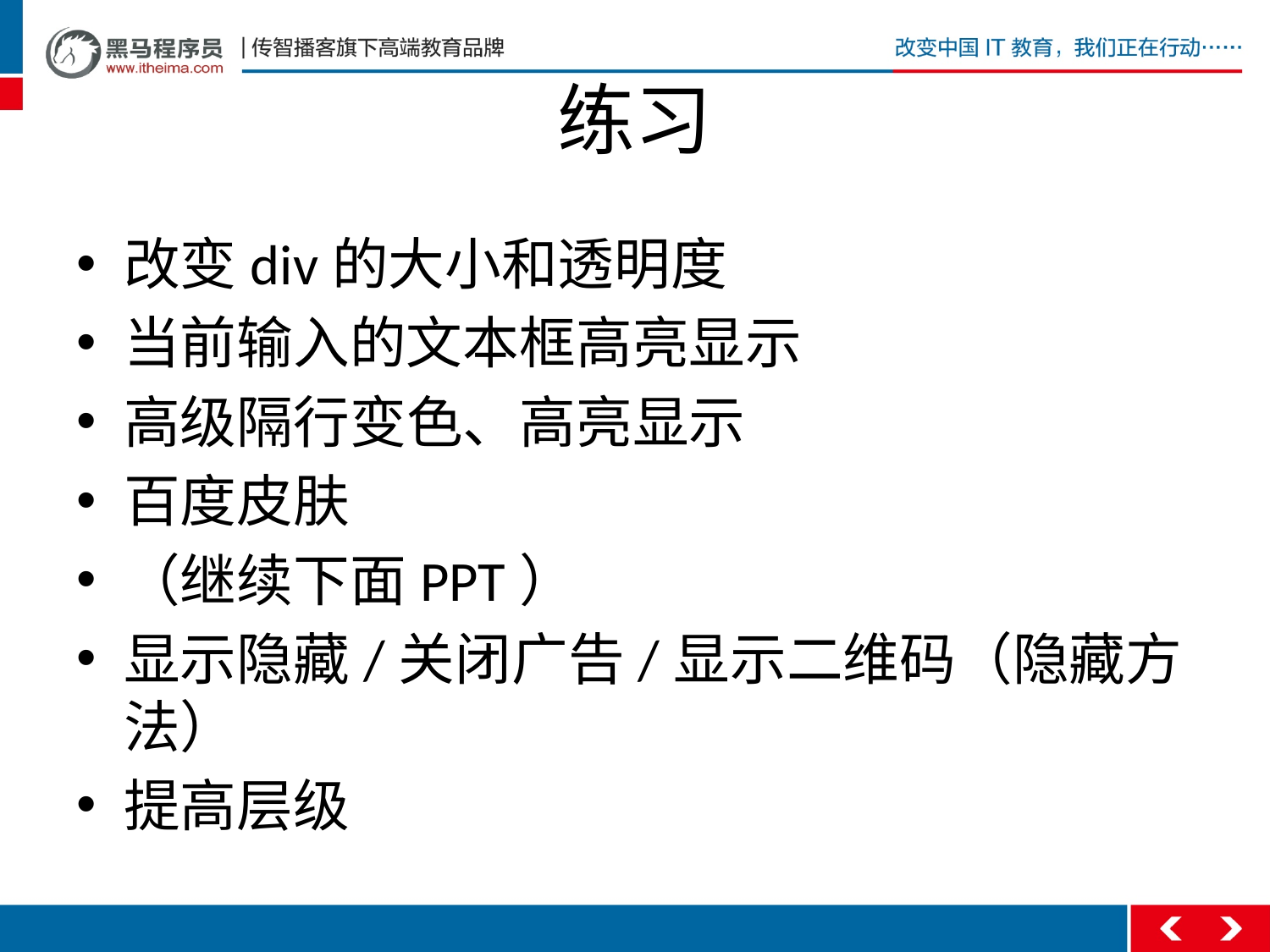

# 练习
改变div的大小和透明度
当前输入的文本框高亮显示
高级隔行变色、高亮显示
百度皮肤
（继续下面PPT）
显示隐藏/关闭广告/显示二维码（隐藏方法）
提高层级